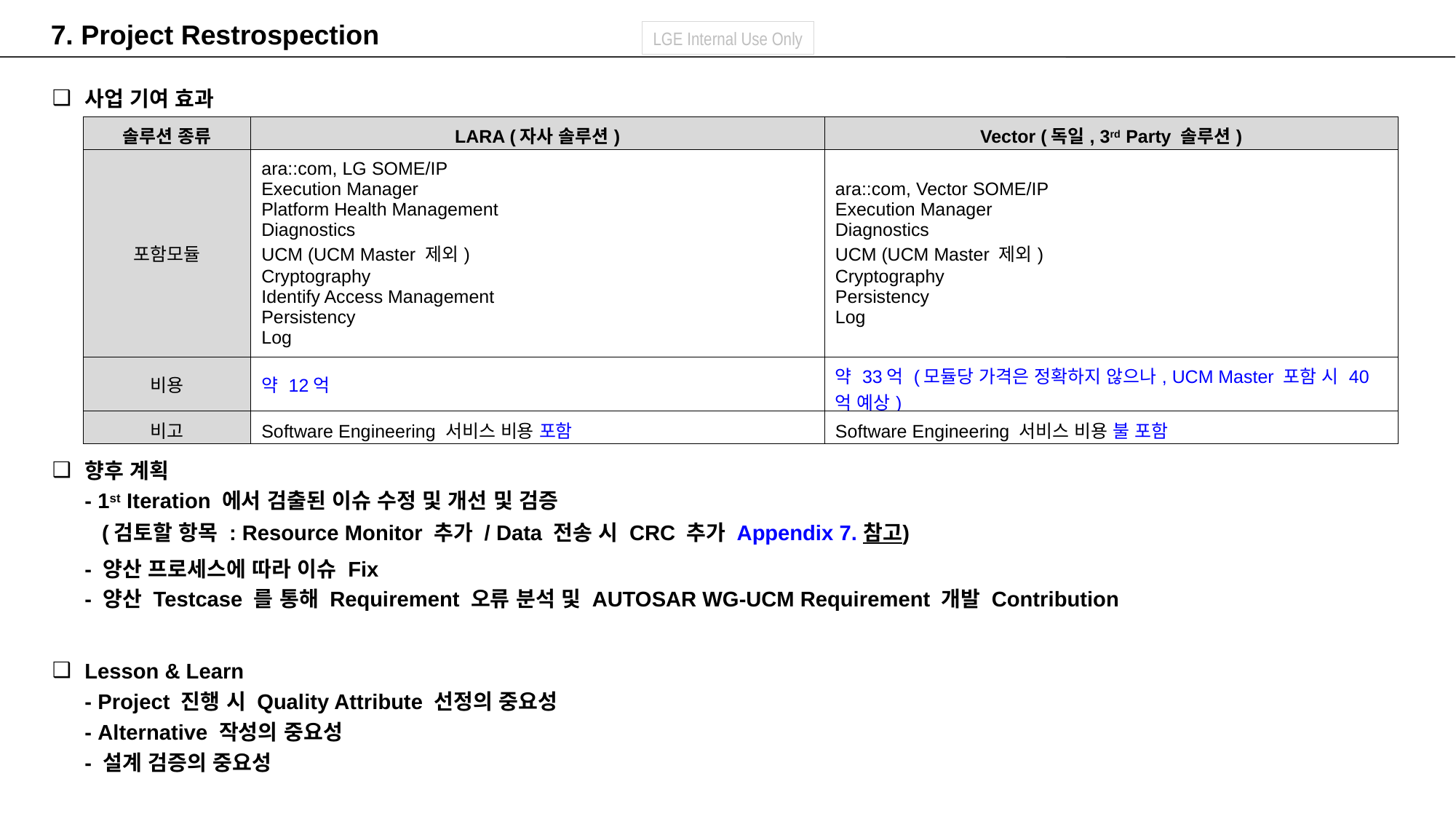

7. Project Restrospection
사업 기여 효과
향후 계획
- 1st Iteration 에서 검출된 이슈 수정 및 개선 및 검증
  (검토할 항목 : Resource Monitor 추가 / Data 전송 시 CRC 추가 Appendix 7. 참고)
- 양산 프로세스에 따라 이슈 Fix
- 양산 Testcase 를 통해 Requirement 오류 분석 및 AUTOSAR WG-UCM Requirement 개발 Contribution
Lesson & Learn
- Project 진행 시 Quality Attribute 선정의 중요성
- Alternative 작성의 중요성
- 설계 검증의 중요성
| 솔루션 종류 | LARA (자사 솔루션) | Vector (독일, 3rd Party 솔루션) |
| --- | --- | --- |
| 포함모듈 | ara::com, LG SOME/IP Execution Manager Platform Health Management Diagnostics UCM (UCM Master 제외) Cryptography Identify Access Management Persistency Log | ara::com, Vector SOME/IP Execution Manager Diagnostics UCM (UCM Master 제외) Cryptography Persistency Log |
| 비용 | 약 12억 | 약 33억 (모듈당 가격은 정확하지 않으나, UCM Master 포함 시 40억 예상) |
| 비고 | Software Engineering 서비스 비용 포함 | Software Engineering 서비스 비용 불 포함 |